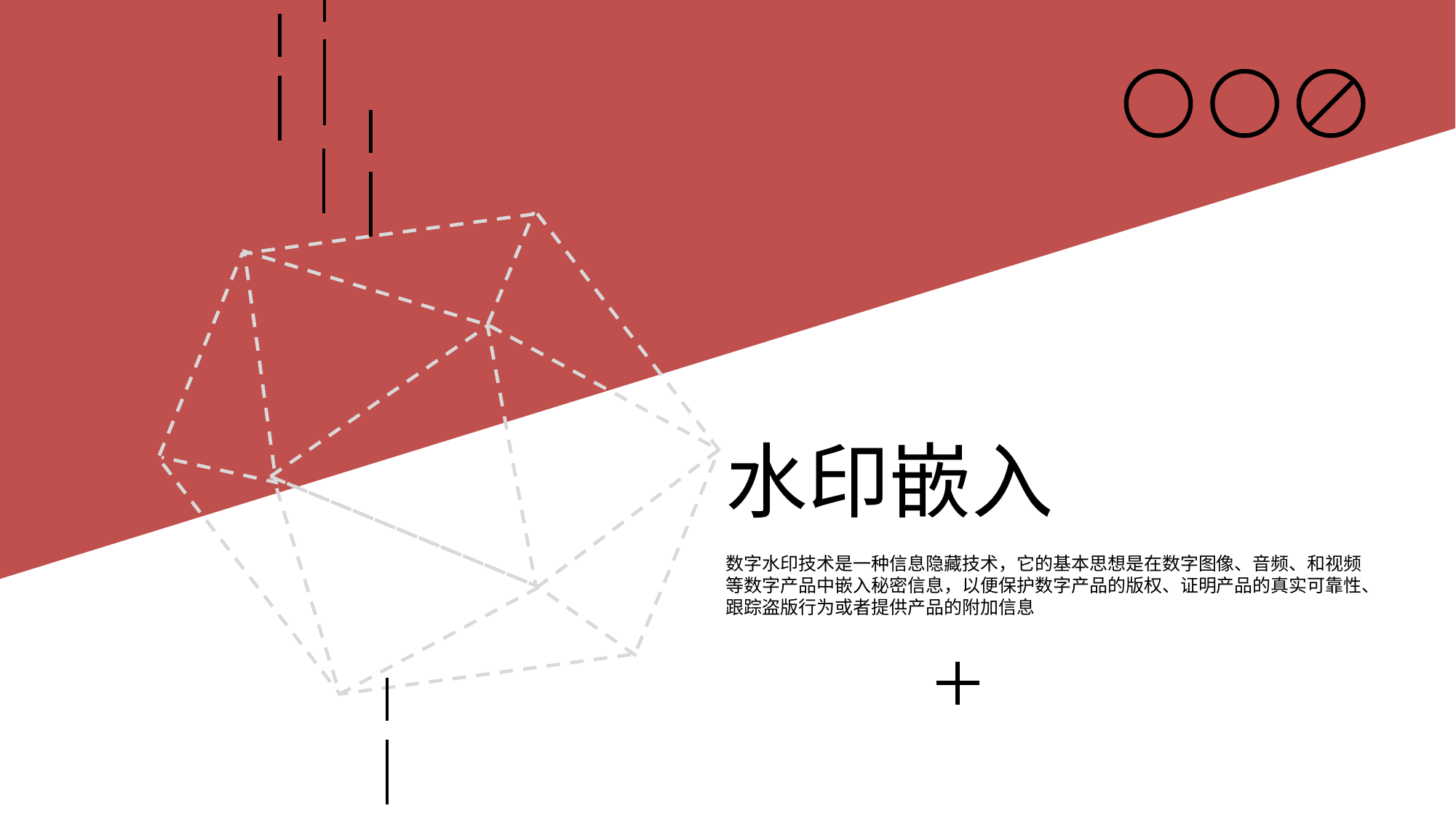

水印嵌入
数字水印技术是一种信息隐藏技术，它的基本思想是在数字图像、音频、和视频等数字产品中嵌入秘密信息，以便保护数字产品的版权、证明产品的真实可靠性、跟踪盗版行为或者提供产品的附加信息